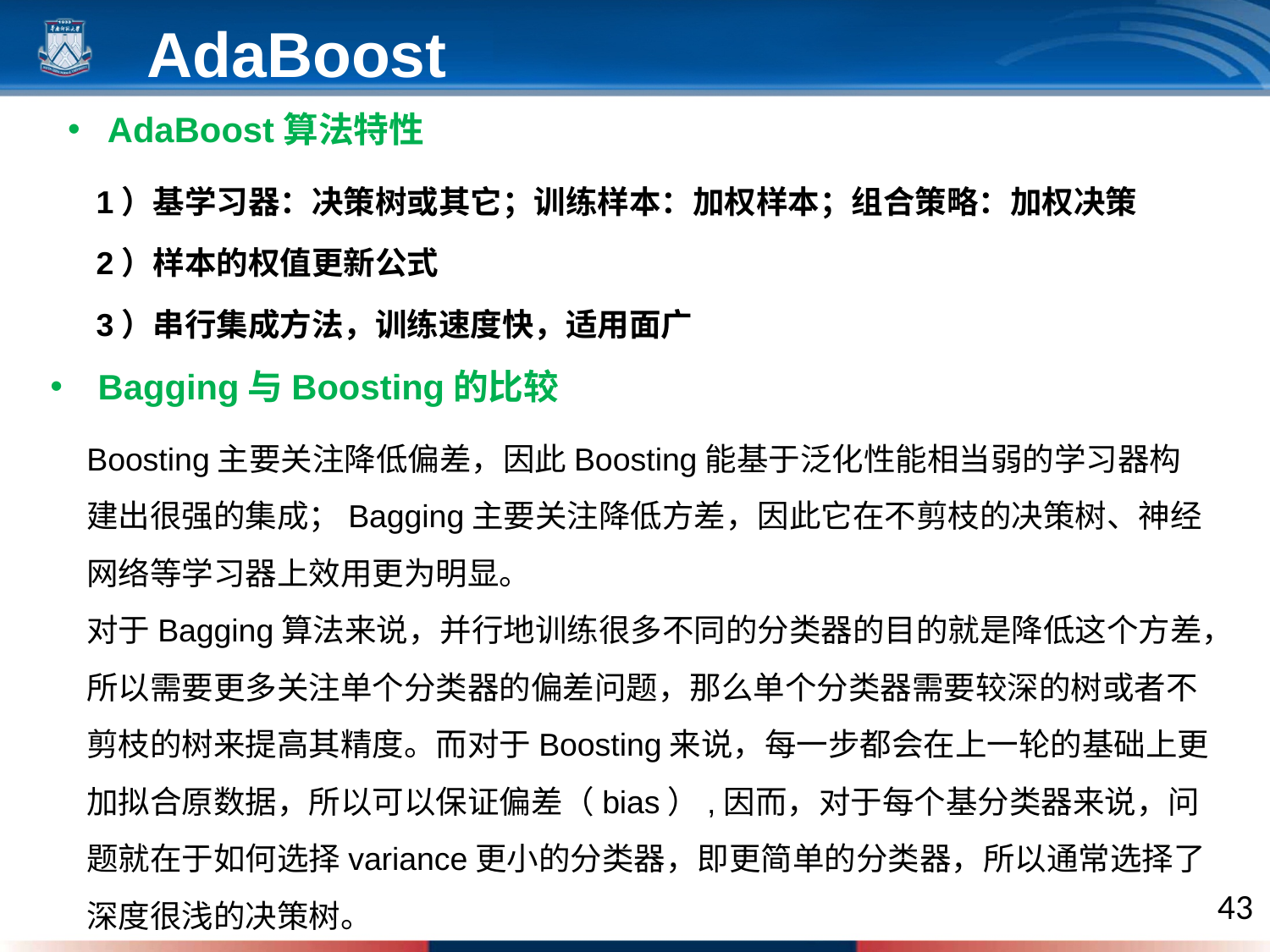

AdaBoost
AdaBoost算法特性
1）基学习器：决策树或其它；训练样本：加权样本；组合策略：加权决策
2）样本的权值更新公式
3）串行集成方法，训练速度快，适用面广
Bagging与Boosting的比较
Boosting主要关注降低偏差，因此Boosting能基于泛化性能相当弱的学习器构建出很强的集成；Bagging主要关注降低方差，因此它在不剪枝的决策树、神经网络等学习器上效用更为明显。
对于Bagging算法来说，并行地训练很多不同的分类器的目的就是降低这个方差，所以需要更多关注单个分类器的偏差问题，那么单个分类器需要较深的树或者不剪枝的树来提高其精度。而对于Boosting来说，每一步都会在上一轮的基础上更加拟合原数据，所以可以保证偏差（bias）,因而，对于每个基分类器来说，问题就在于如何选择variance更小的分类器，即更简单的分类器，所以通常选择了深度很浅的决策树。